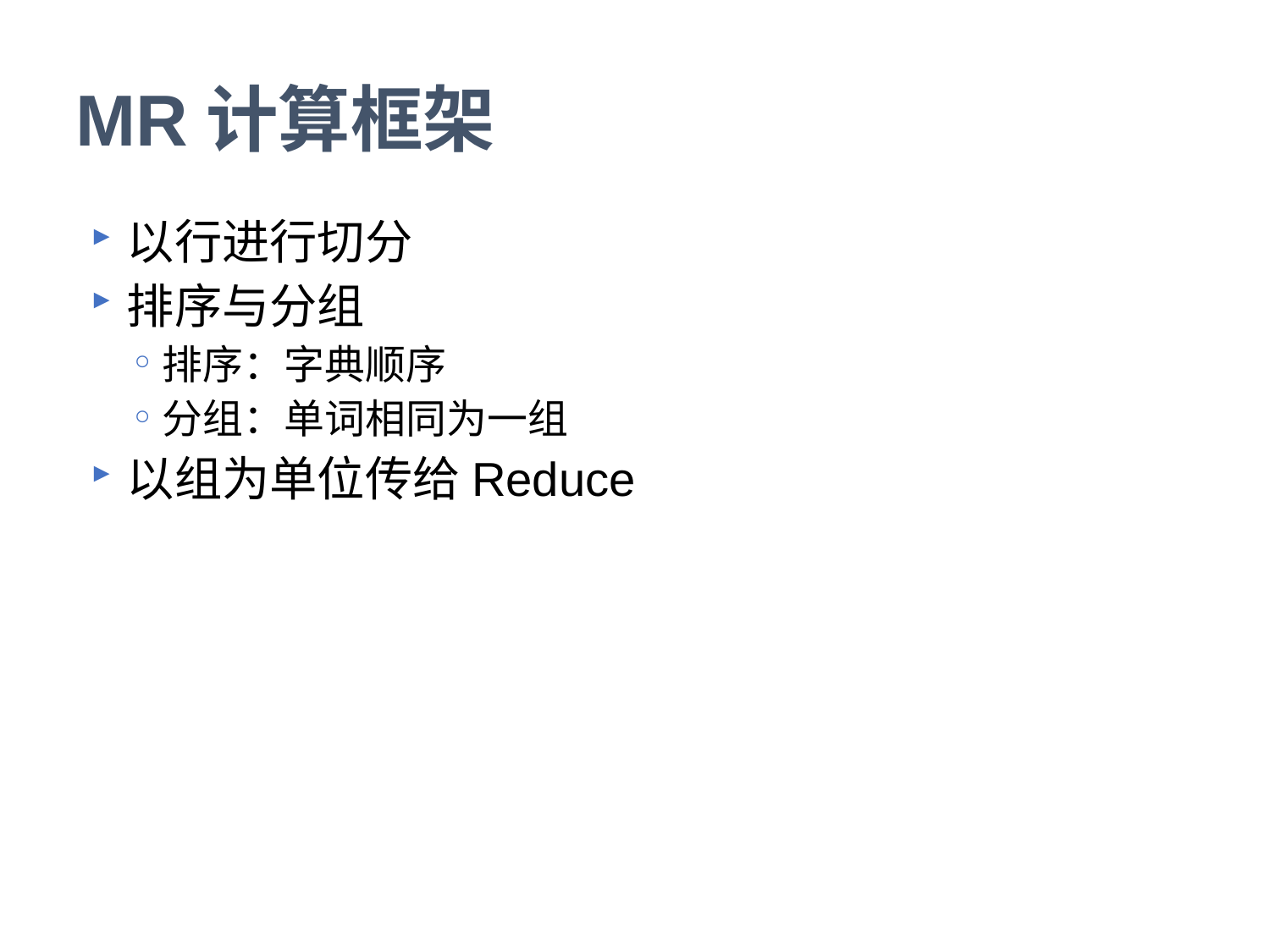

# MR计算框架
以行进行切分
排序与分组
排序：字典顺序
分组：单词相同为一组
以组为单位传给Reduce